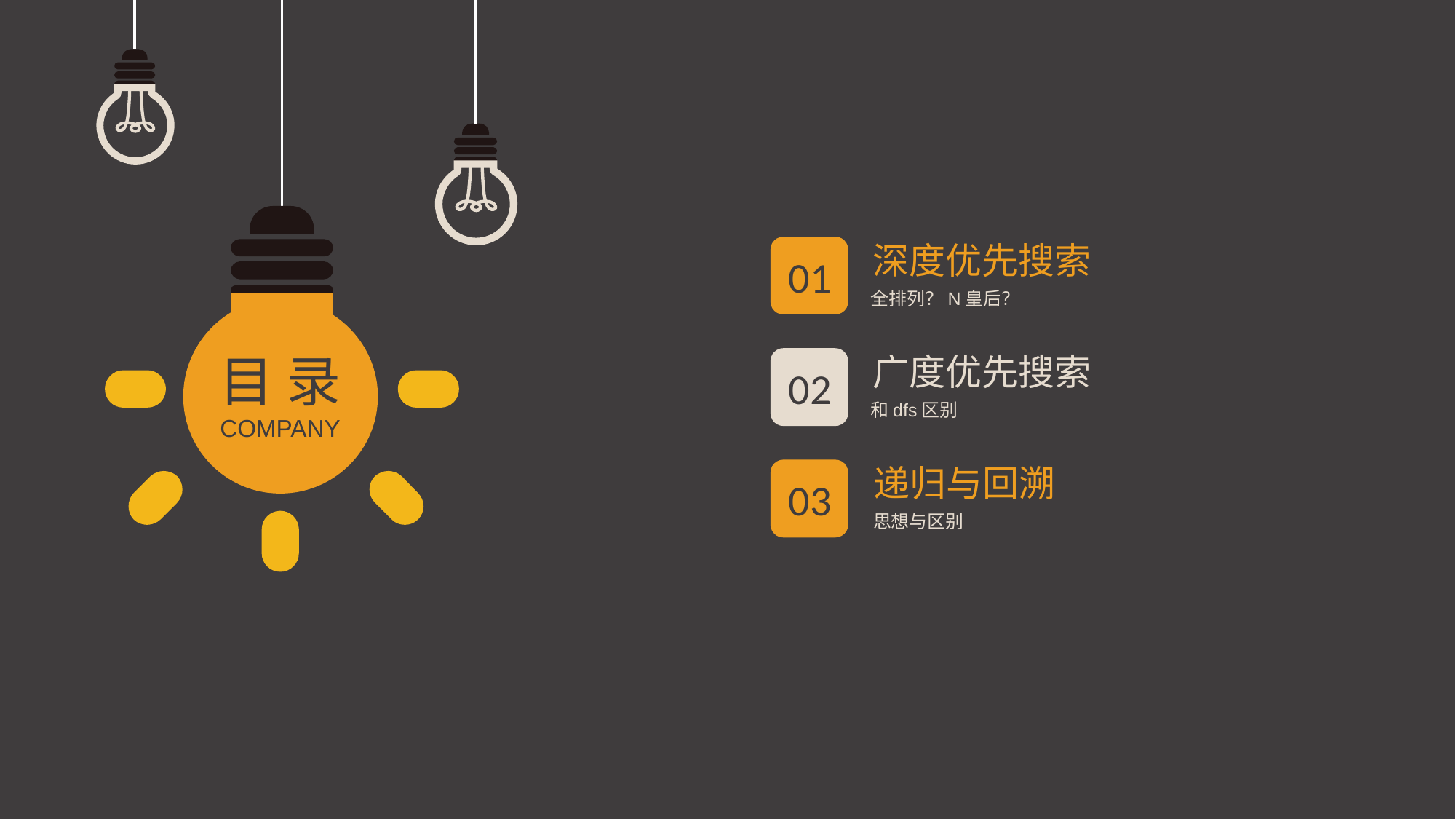

深度优先搜索

01
全排列？N皇后？
目 录
COMPANY
广度优先搜索

02
和dfs区别
递归与回溯

03
思想与区别